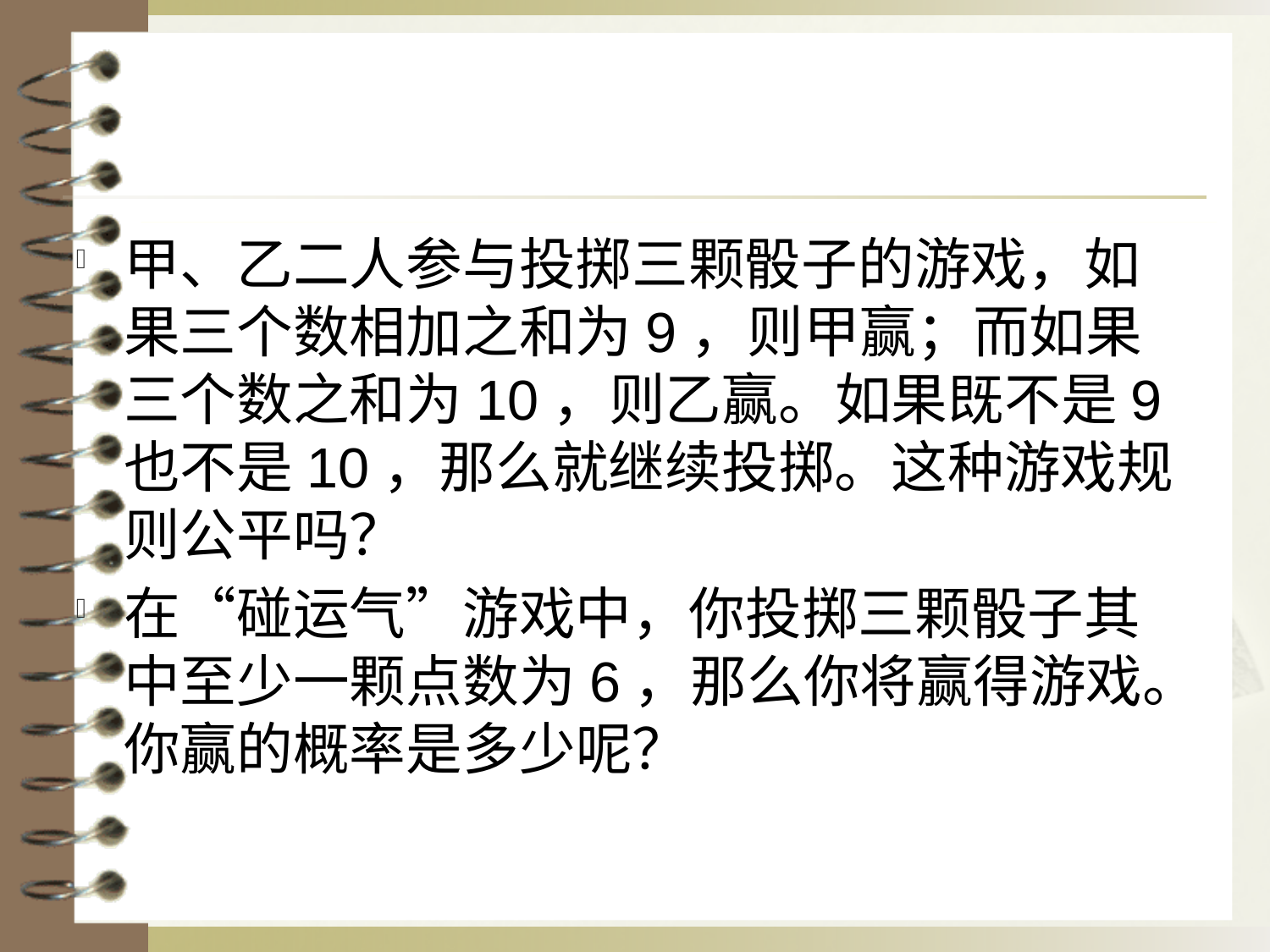

#
甲、乙二人参与投掷三颗骰子的游戏，如果三个数相加之和为9，则甲赢；而如果三个数之和为10，则乙赢。如果既不是9也不是10，那么就继续投掷。这种游戏规则公平吗？
在“碰运气”游戏中，你投掷三颗骰子其中至少一颗点数为6，那么你将赢得游戏。你赢的概率是多少呢？